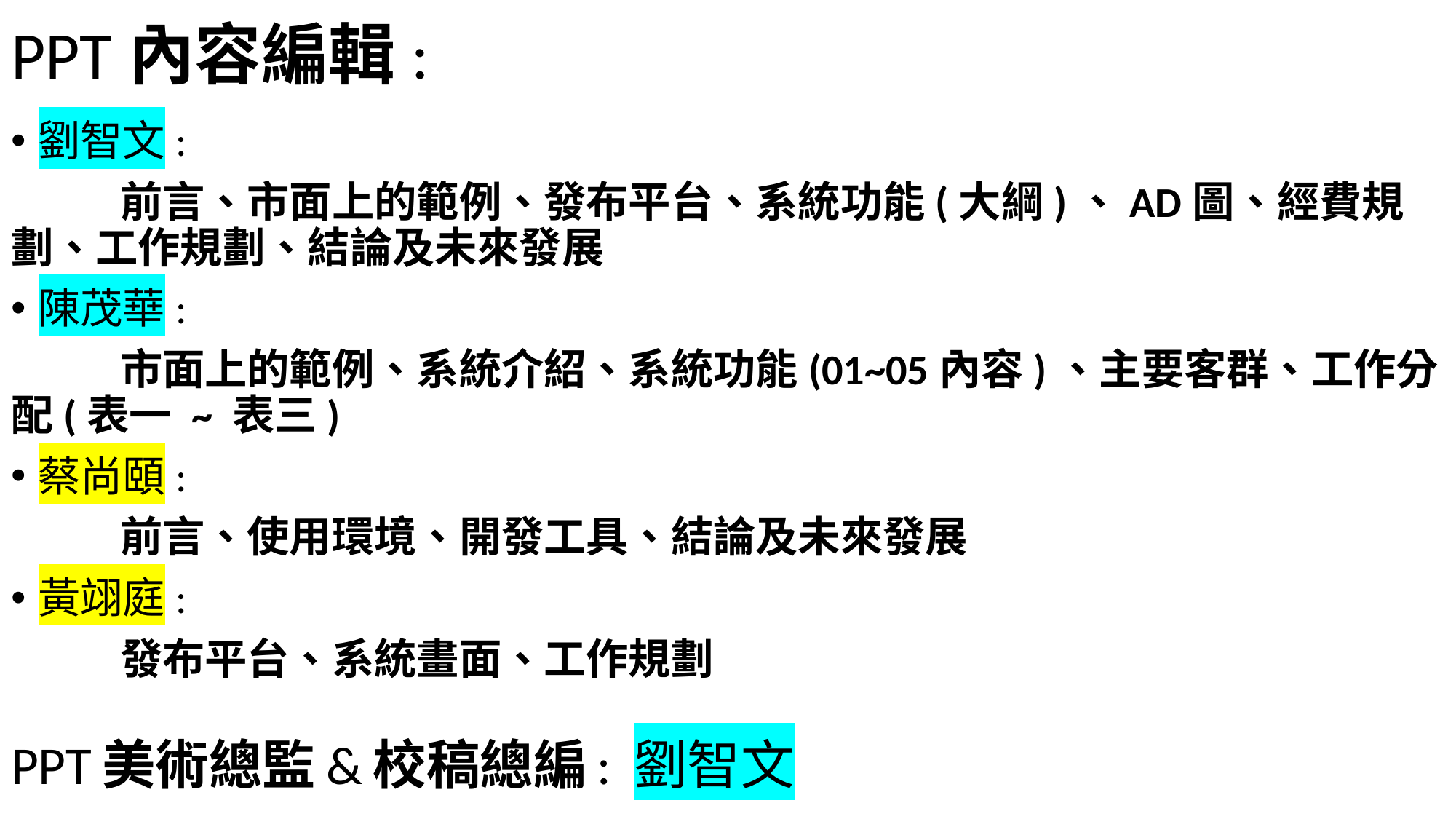

# PPT內容編輯:
劉智文:
	前言、市面上的範例、發布平台、系統功能(大綱)、AD圖、經費規劃、工作規劃、結論及未來發展
陳茂華:
	市面上的範例、系統介紹、系統功能(01~05內容)、主要客群、工作分配(表一 ~ 表三)
蔡尚頤:
	前言、使用環境、開發工具、結論及未來發展
黃翊庭:
	發布平台、系統畫面、工作規劃
PPT美術總監&校稿總編: 劉智文